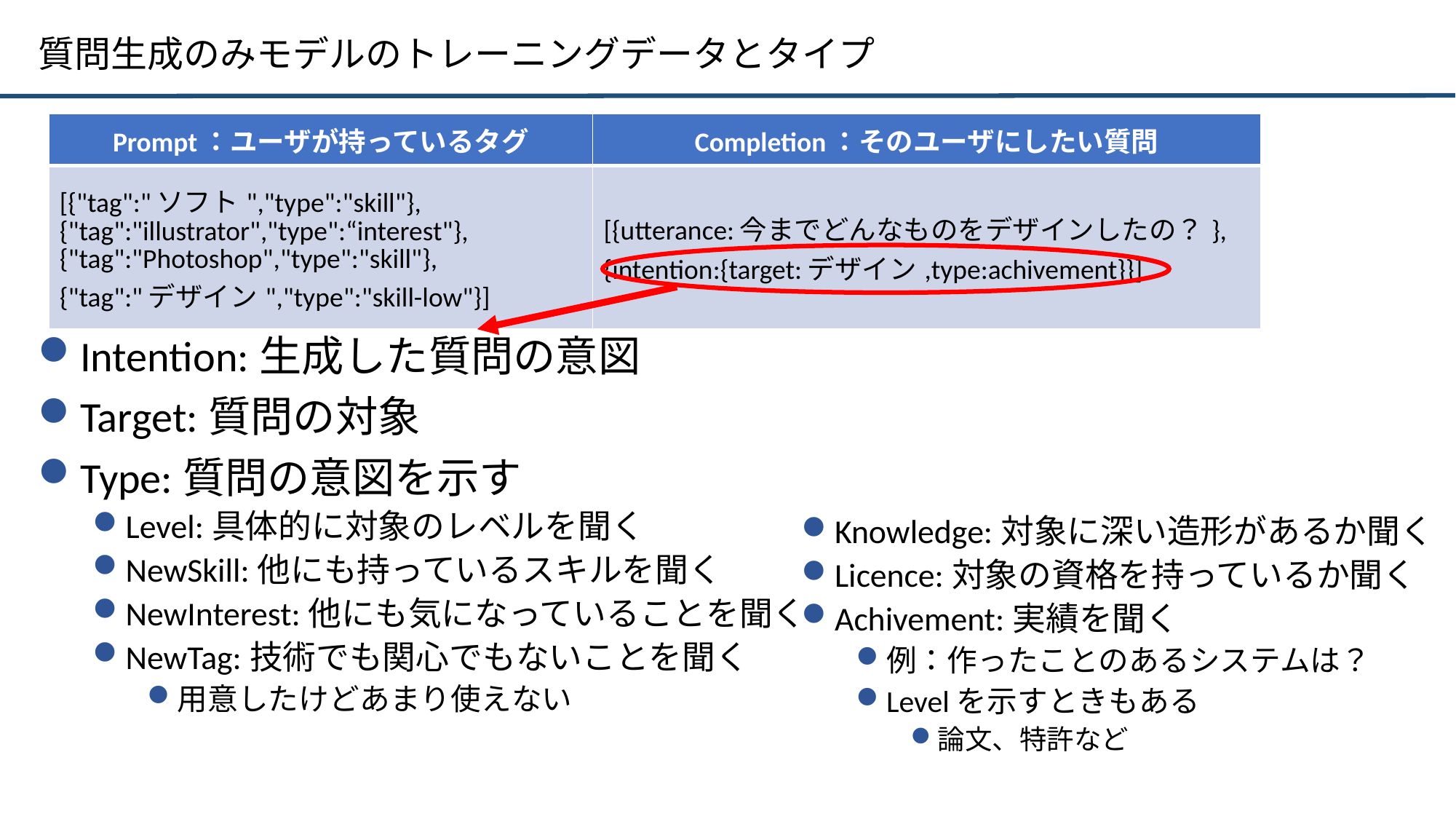

# 質問生成のみモデルのトレーニングデータとタイプ
| Prompt：ユーザが持っているタグ | Completion：そのユーザにしたい質問 |
| --- | --- |
| [{"tag":"ソフト","type":"skill"}, {"tag":"illustrator","type":“interest"}, {"tag":"Photoshop","type":"skill"}, {"tag":"デザイン","type":"skill-low"}] | [{utterance:今までどんなものをデザインしたの？}, {intention:{target:デザイン,type:achivement}}] |

Intention:生成した質問の意図
Target:質問の対象
Type:質問の意図を示す
Level:具体的に対象のレベルを聞く
NewSkill:他にも持っているスキルを聞く
NewInterest:他にも気になっていることを聞く
NewTag:技術でも関心でもないことを聞く
用意したけどあまり使えない

Knowledge:対象に深い造形があるか聞く
Licence:対象の資格を持っているか聞く
Achivement:実績を聞く
例：作ったことのあるシステムは？
Levelを示すときもある
論文、特許など